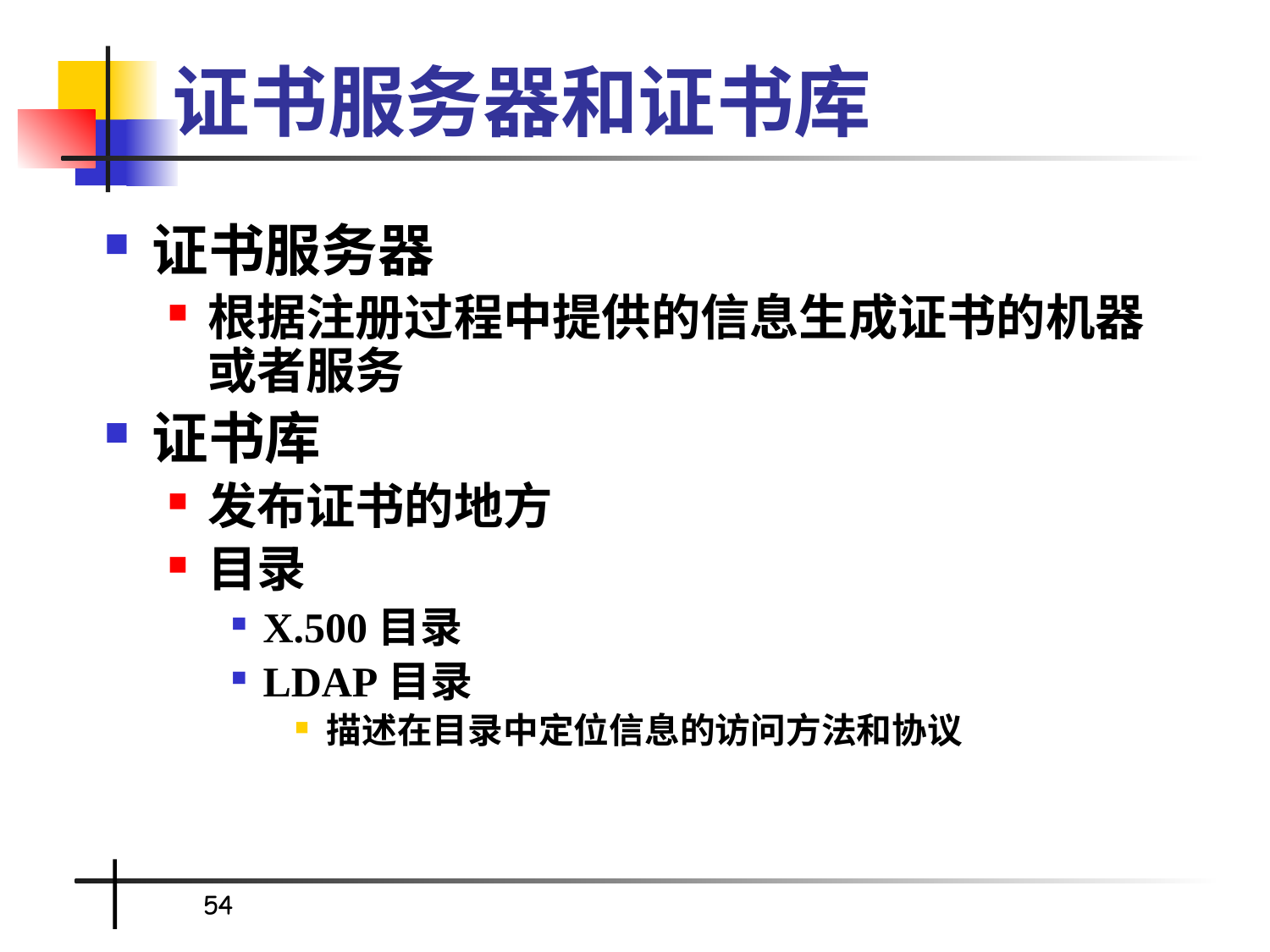

# 证书服务器和证书库
证书服务器
根据注册过程中提供的信息生成证书的机器或者服务
证书库
发布证书的地方
目录
X.500目录
LDAP目录
描述在目录中定位信息的访问方法和协议

54